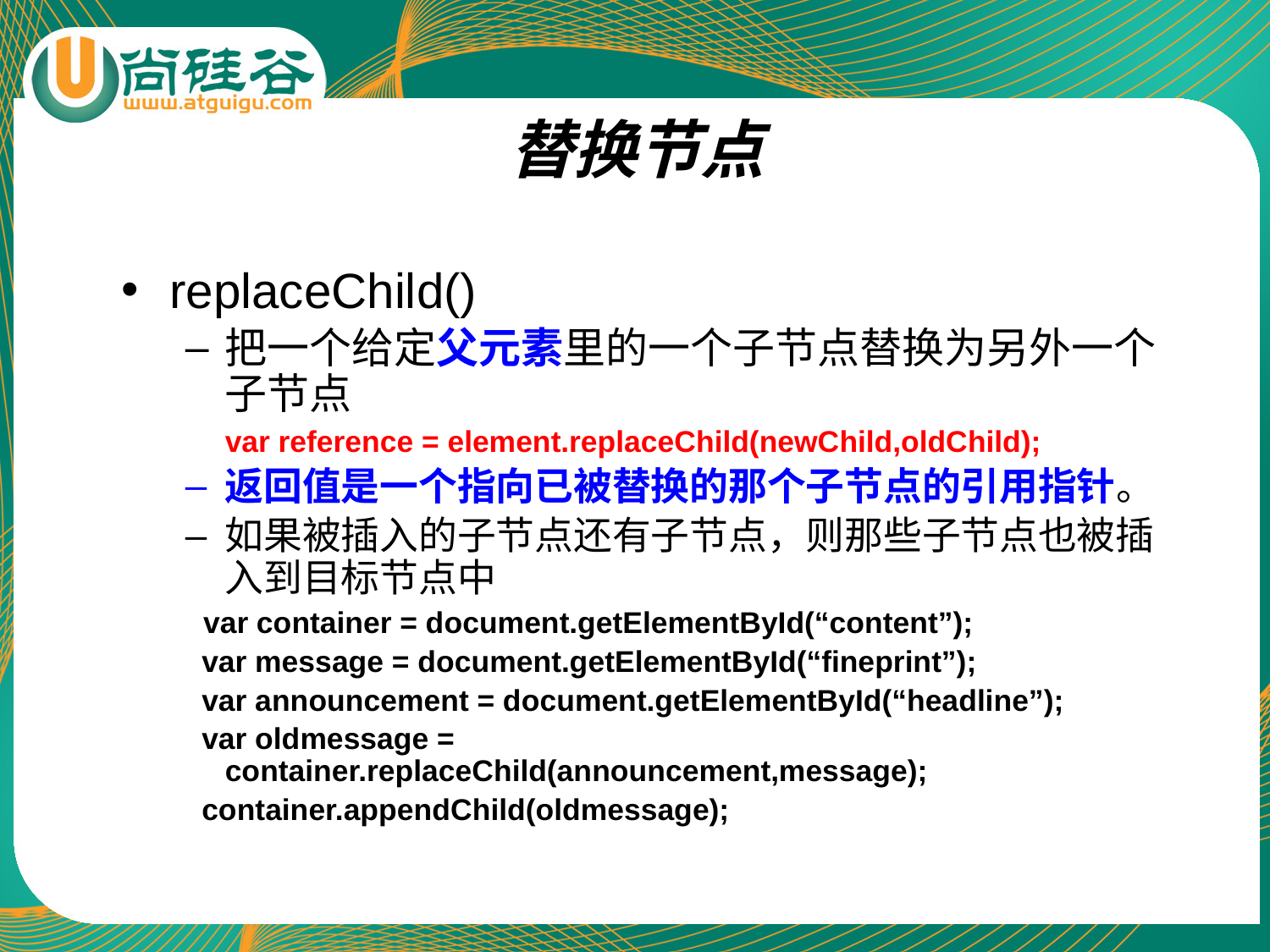

# 替换节点
replaceChild()
把一个给定父元素里的一个子节点替换为另外一个子节点
	var reference = element.replaceChild(newChild,oldChild);
返回值是一个指向已被替换的那个子节点的引用指针。
如果被插入的子节点还有子节点，则那些子节点也被插入到目标节点中
  var container = document.getElementById(“content”);
  var message = document.getElementById(“fineprint”);
  var announcement = document.getElementById(“headline”);
  var oldmessage = container.replaceChild(announcement,message);
  container.appendChild(oldmessage);